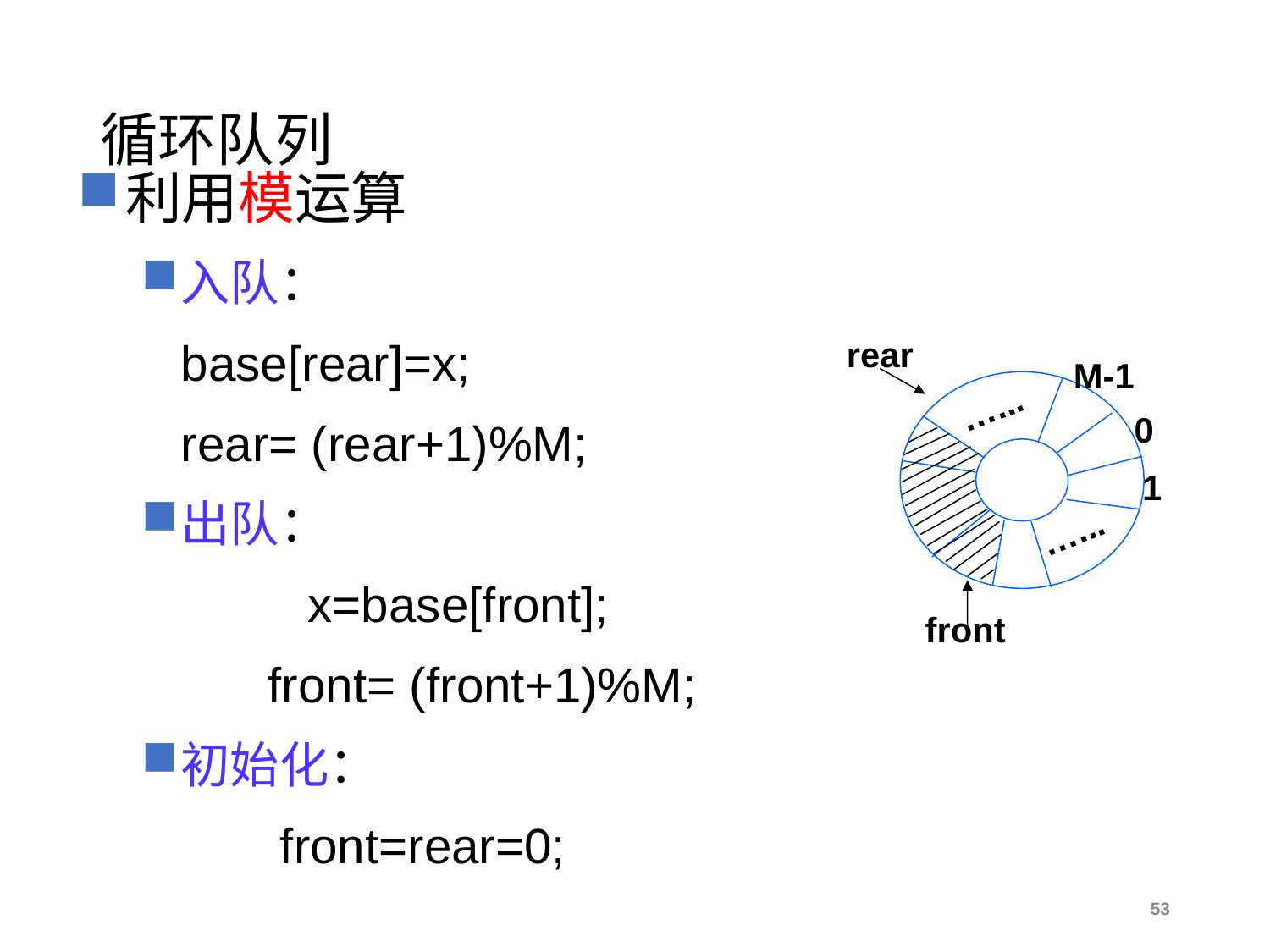

# 循环队列
利用模运算
入队：
	base[rear]=x;
	rear= (rear+1)%M;
出队：
		x=base[front];
	front= (front+1)%M;
初始化：
	 front=rear=0;

rear
M-1

…...
0

1

…...

front
53